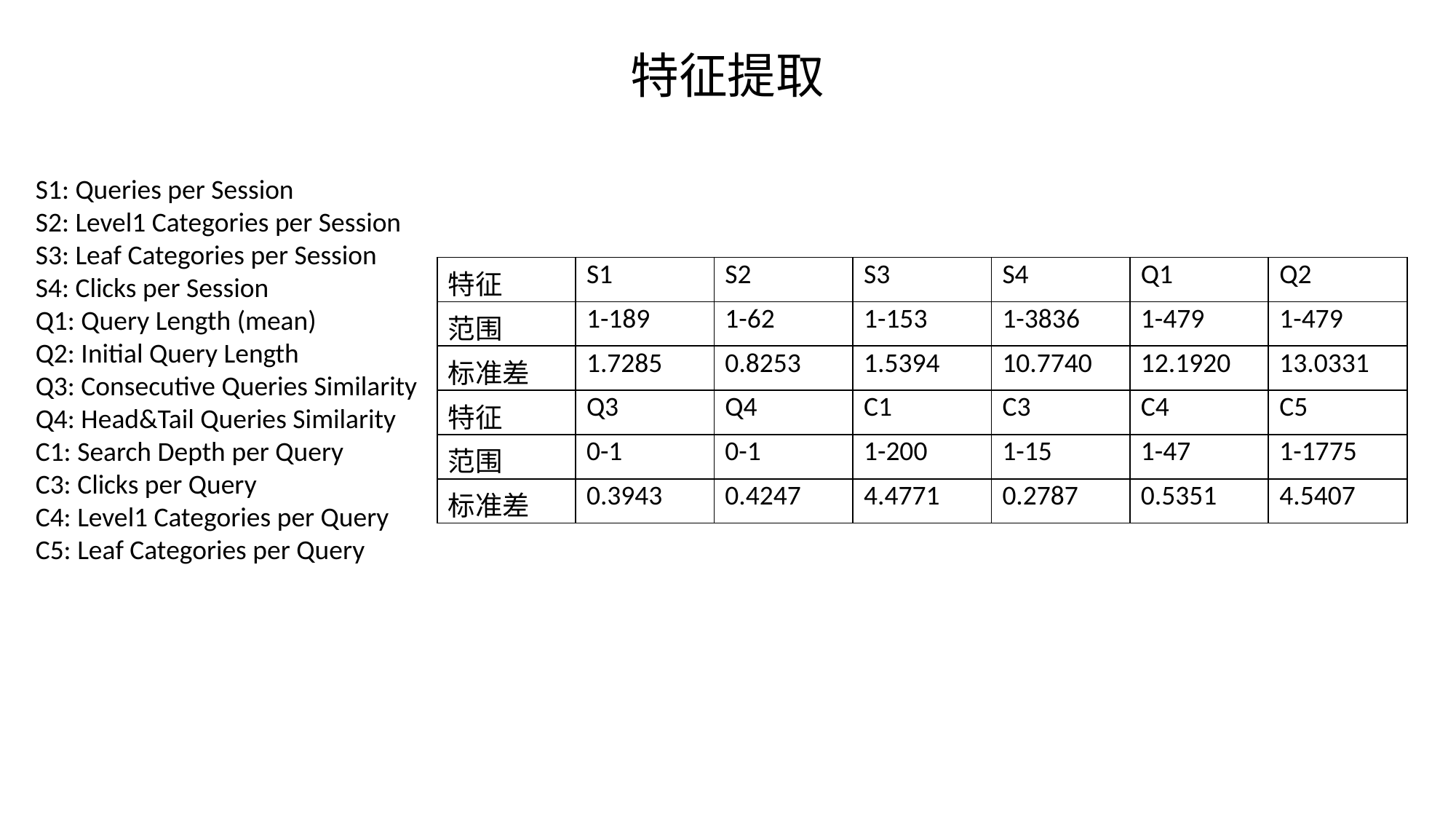

特征提取
S1: Queries per Session
S2: Level1 Categories per Session
S3: Leaf Categories per Session
S4: Clicks per Session
Q1: Query Length (mean)
Q2: Initial Query Length
Q3: Consecutive Queries Similarity
Q4: Head&Tail Queries Similarity
C1: Search Depth per Query
C3: Clicks per Query
C4: Level1 Categories per Query
C5: Leaf Categories per Query
| 特征 | S1 | S2 | S3 | S4 | Q1 | Q2 |
| --- | --- | --- | --- | --- | --- | --- |
| 范围 | 1-189 | 1-62 | 1-153 | 1-3836 | 1-479 | 1-479 |
| 标准差 | 1.7285 | 0.8253 | 1.5394 | 10.7740 | 12.1920 | 13.0331 |
| 特征 | Q3 | Q4 | C1 | C3 | C4 | C5 |
| 范围 | 0-1 | 0-1 | 1-200 | 1-15 | 1-47 | 1-1775 |
| 标准差 | 0.3943 | 0.4247 | 4.4771 | 0.2787 | 0.5351 | 4.5407 |